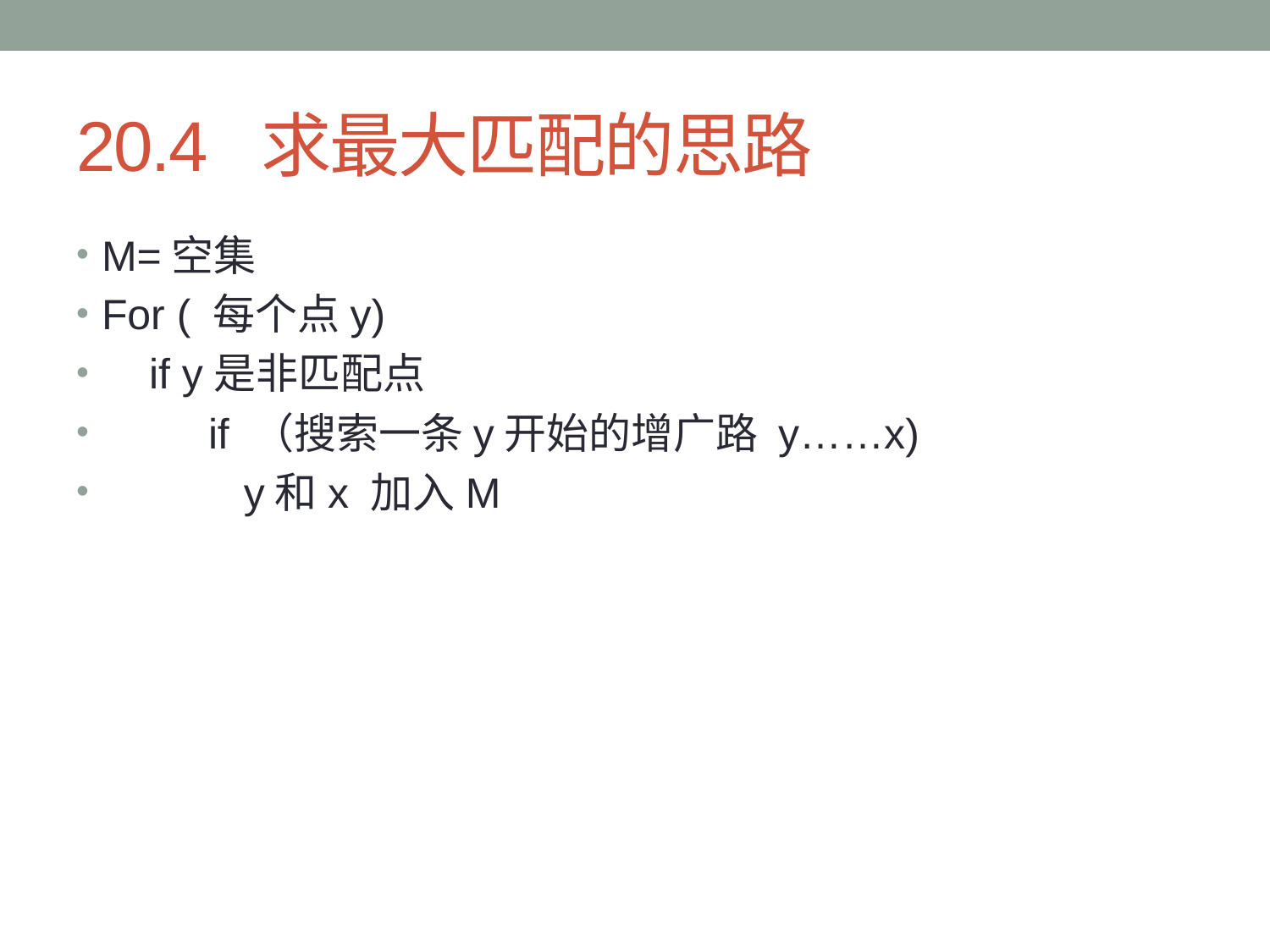

# 20.4  求最大匹配的思路
M=空集
For ( 每个点y)
    if y是非匹配点
         if （搜索一条y开始的增广路 y……x)
            y和x 加入M